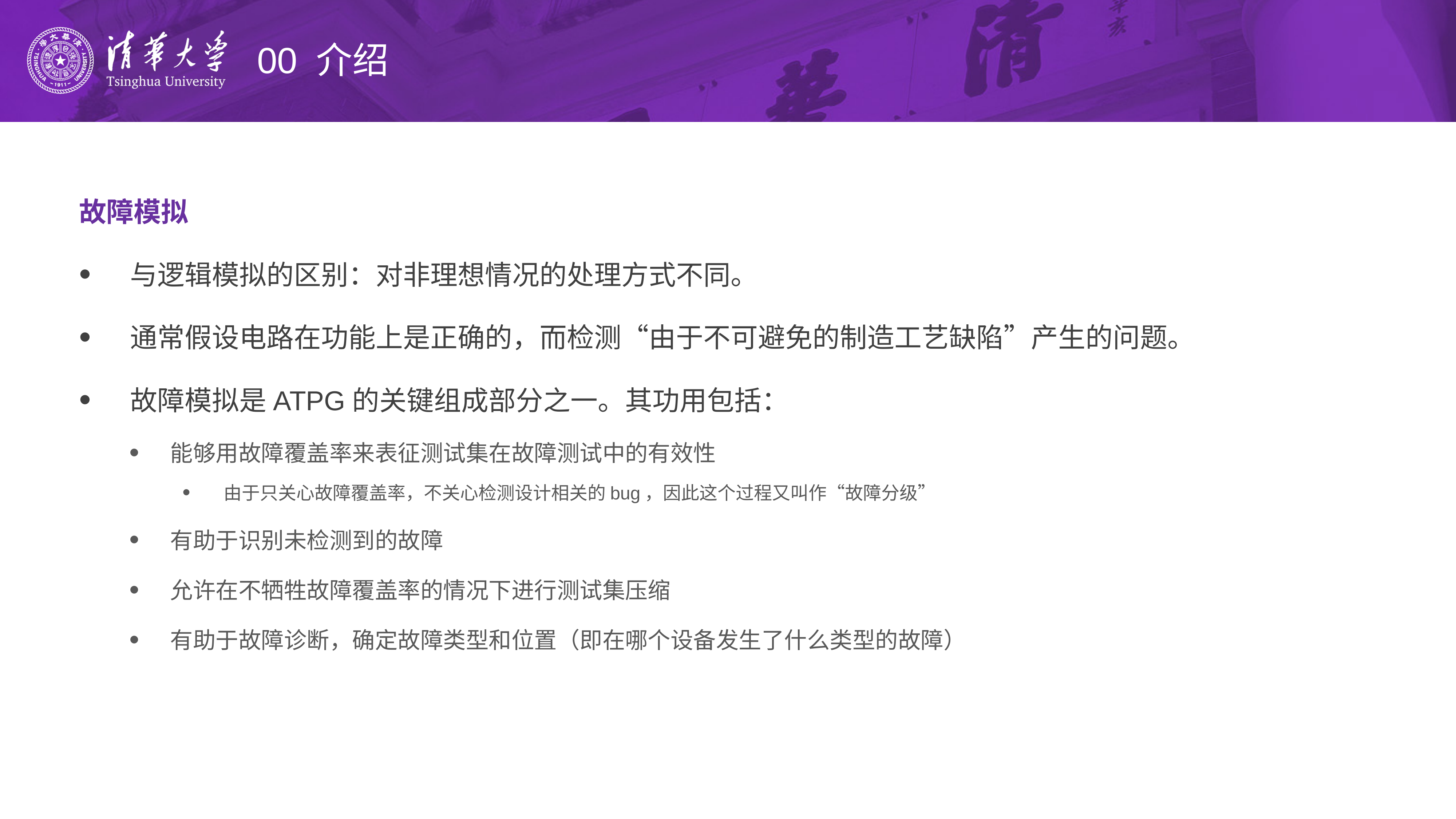

# 00 介绍
故障模拟
与逻辑模拟的区别：对非理想情况的处理方式不同。
通常假设电路在功能上是正确的，而检测“由于不可避免的制造工艺缺陷”产生的问题。
故障模拟是ATPG的关键组成部分之一。其功用包括：
能够用故障覆盖率来表征测试集在故障测试中的有效性
由于只关心故障覆盖率，不关心检测设计相关的bug，因此这个过程又叫作“故障分级”
有助于识别未检测到的故障
允许在不牺牲故障覆盖率的情况下进行测试集压缩
有助于故障诊断，确定故障类型和位置（即在哪个设备发生了什么类型的故障）